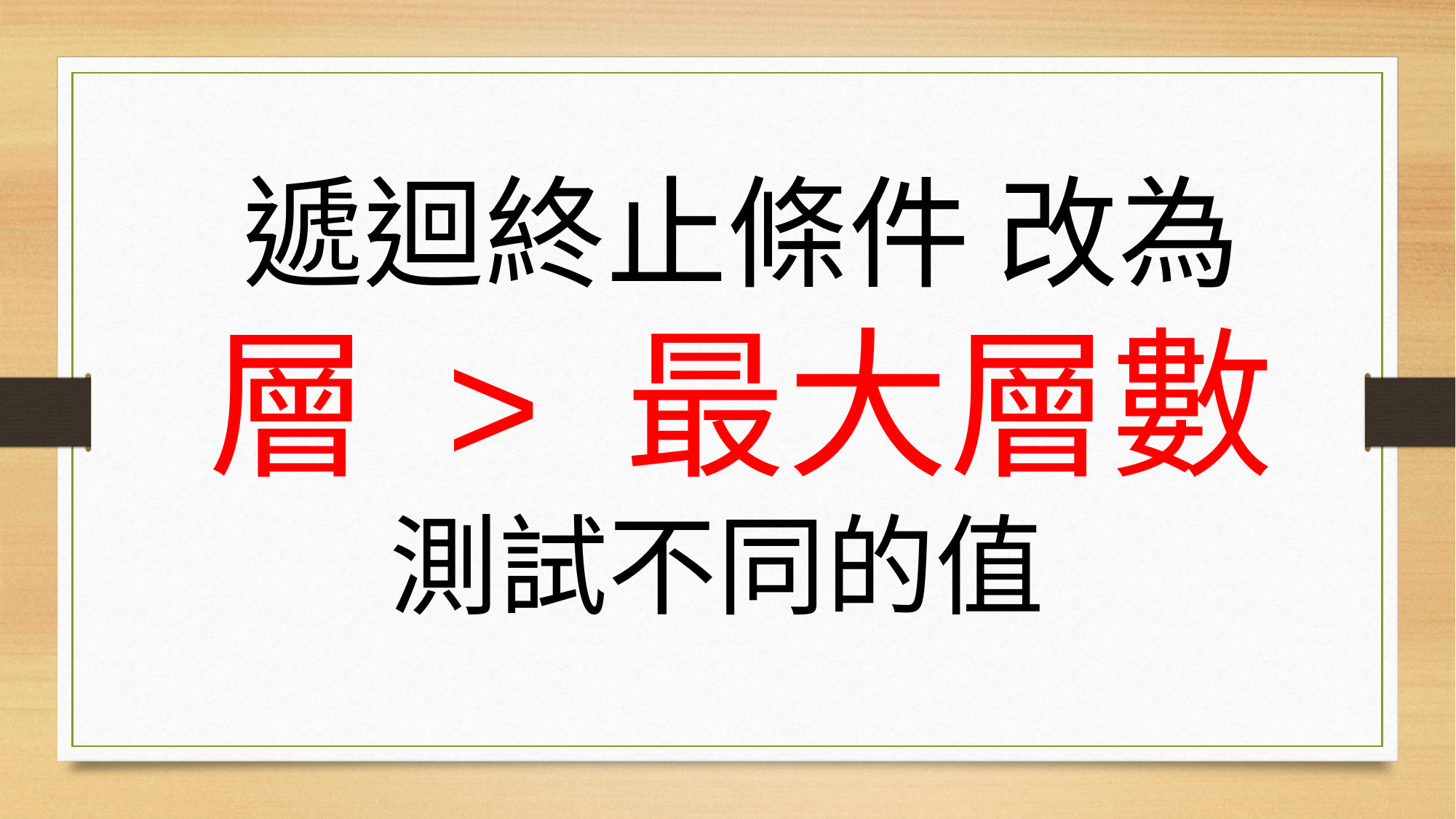

# 遞迴終止條件 改為 層 > 最大層數 測試不同的值